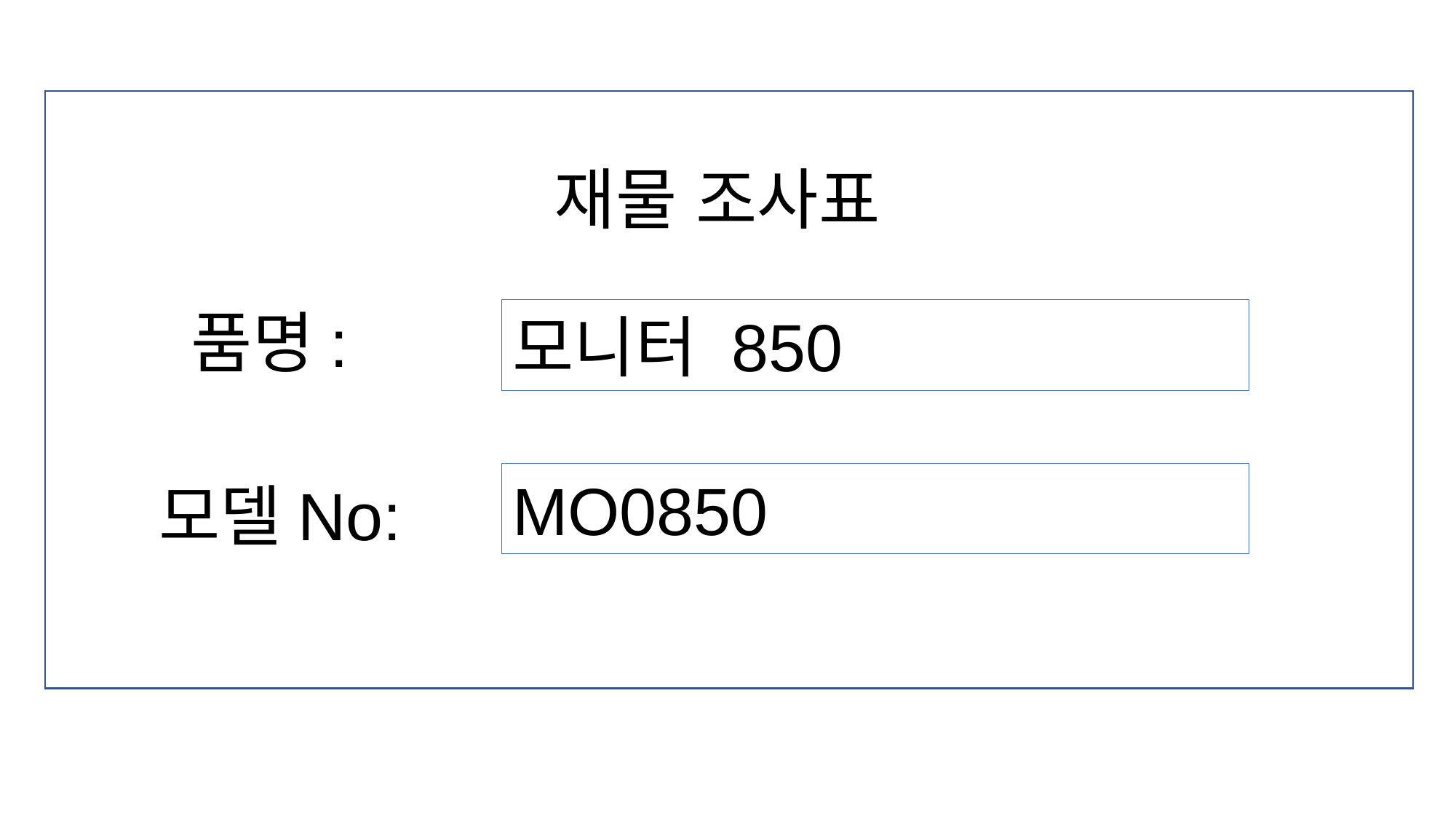

재물 조사표
품명:
모니터 850
MO0850
모델No: